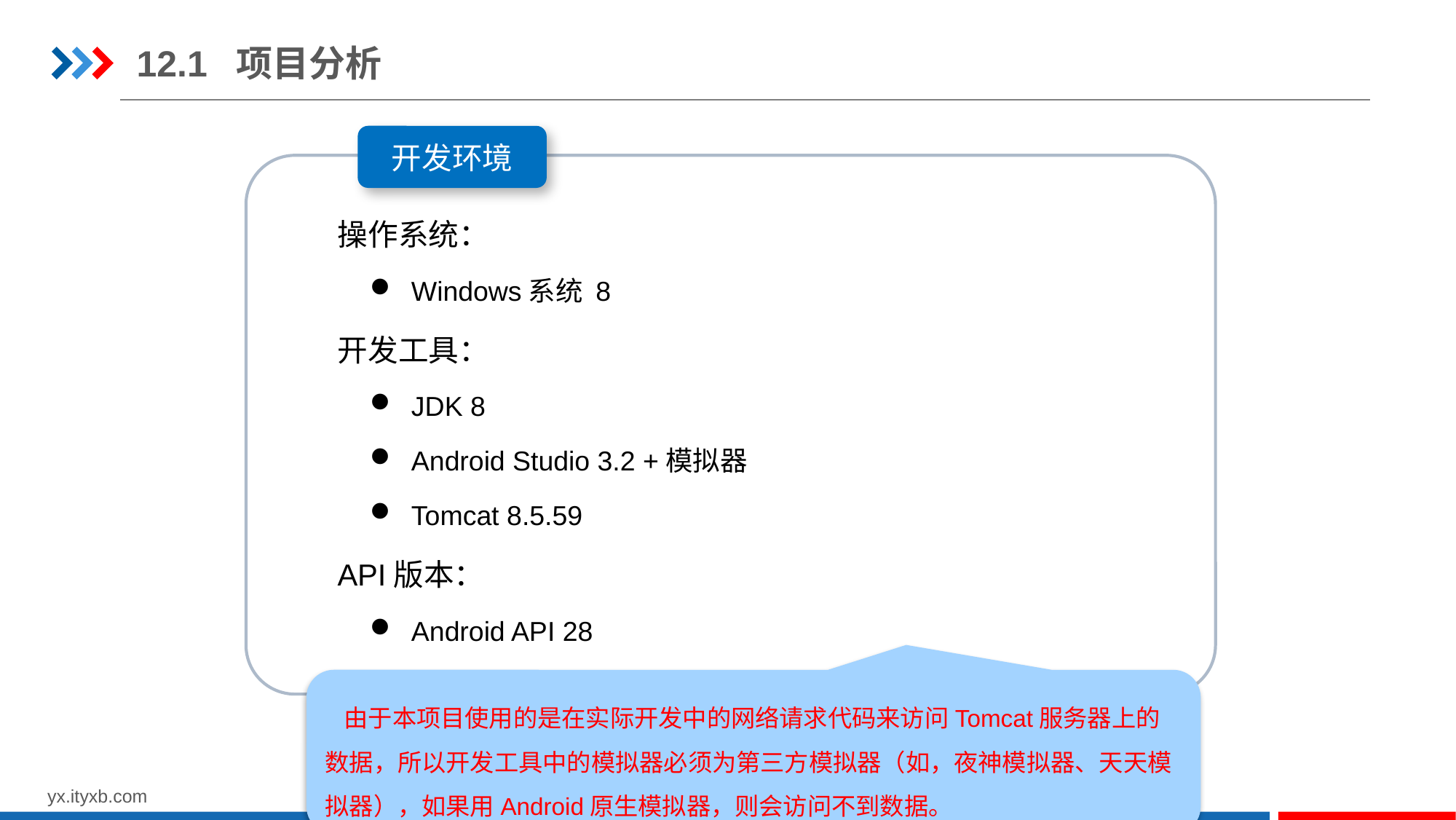

12.1  项目分析
开发环境

操作系统：
Windows系统 8
开发工具：
JDK 8
Android Studio 3.2 +模拟器
Tomcat 8.5.59
API版本：
Android API 28
  由于本项目使用的是在实际开发中的网络请求代码来访问Tomcat服务器上的数据，所以开发工具中的模拟器必须为第三方模拟器（如，夜神模拟器、天天模拟器），如果用Android原生模拟器，则会访问不到数据。